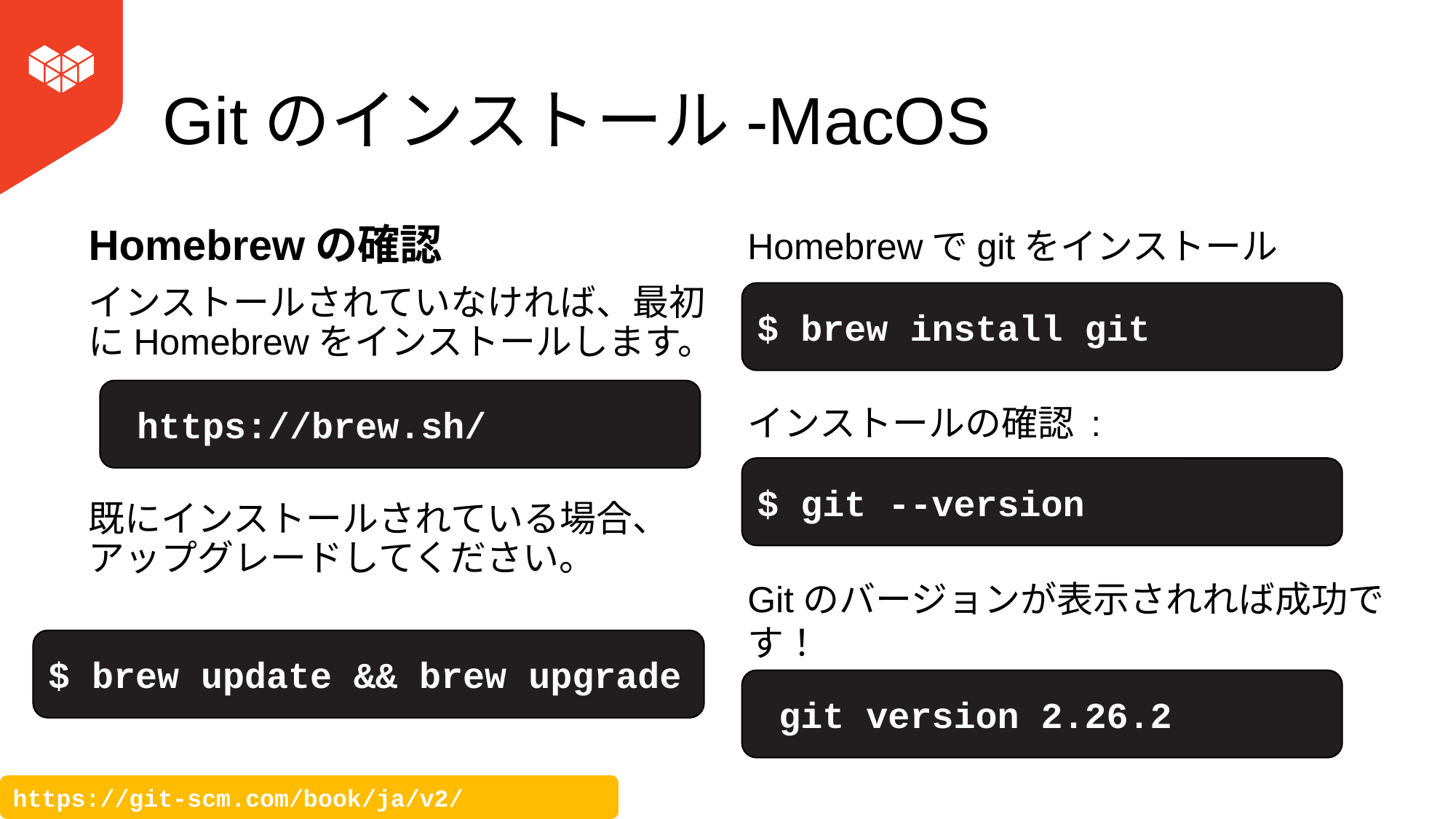

# Gitのインストール-MacOS
Homebrewの確認
インストールされていなければ、最初にHomebrewをインストールします。

既にインストールされている場合、アップグレードしてください。

Homebrewでgitをインストール

インストールの確認 :

Gitのバージョンが表示されれば成功です！
$ brew install git
 https://brew.sh/
$ git --version
$ brew update && brew upgrade
 git version 2.26.2
https://git-scm.com/book/ja/v2/